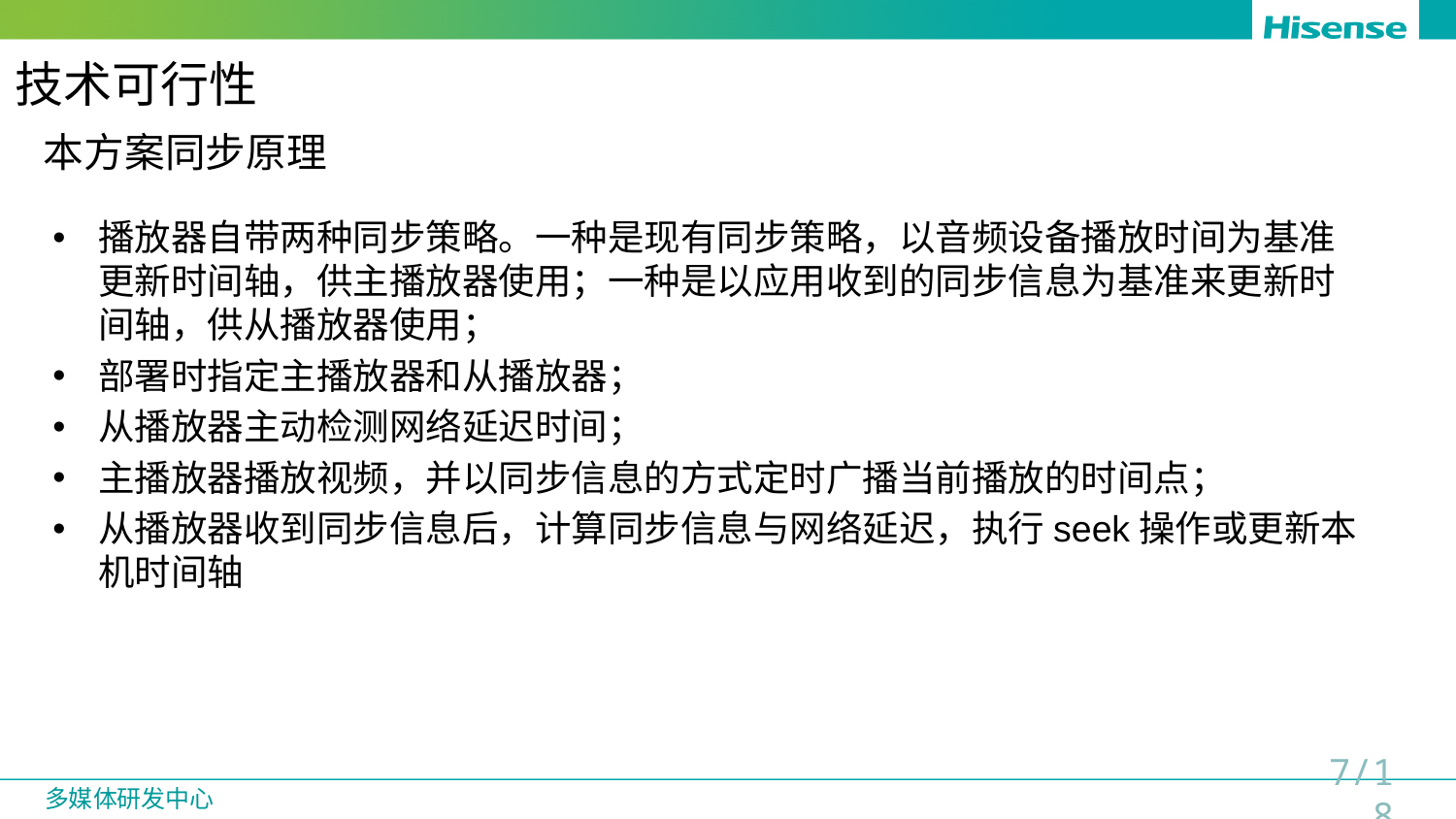

# 技术可行性
本方案同步原理
播放器自带两种同步策略。一种是现有同步策略，以音频设备播放时间为基准更新时间轴，供主播放器使用；一种是以应用收到的同步信息为基准来更新时间轴，供从播放器使用；
部署时指定主播放器和从播放器；
从播放器主动检测网络延迟时间；
主播放器播放视频，并以同步信息的方式定时广播当前播放的时间点；
从播放器收到同步信息后，计算同步信息与网络延迟，执行seek操作或更新本机时间轴
7/18
多媒体研发中心